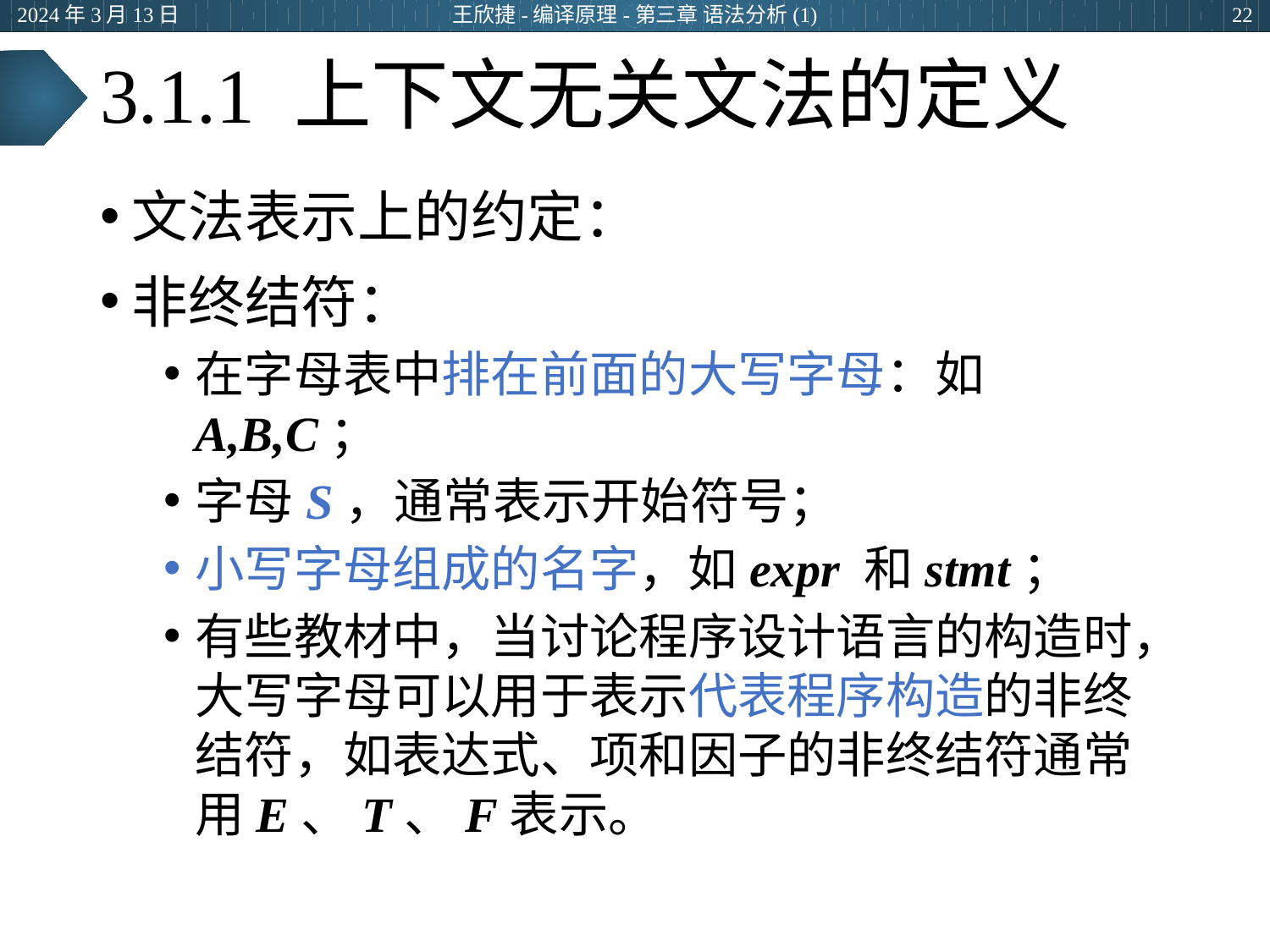

2024年3月13日
王欣捷-编译原理-第三章 语法分析(1)
22
# 3.1.1 上下文无关文法的定义
文法表示上的约定：
非终结符：
在字母表中排在前面的大写字母：如A,B,C；
字母S，通常表示开始符号；
小写字母组成的名字，如expr 和stmt；
有些教材中，当讨论程序设计语言的构造时，大写字母可以用于表示代表程序构造的非终结符，如表达式、项和因子的非终结符通常用E、T、F表示。